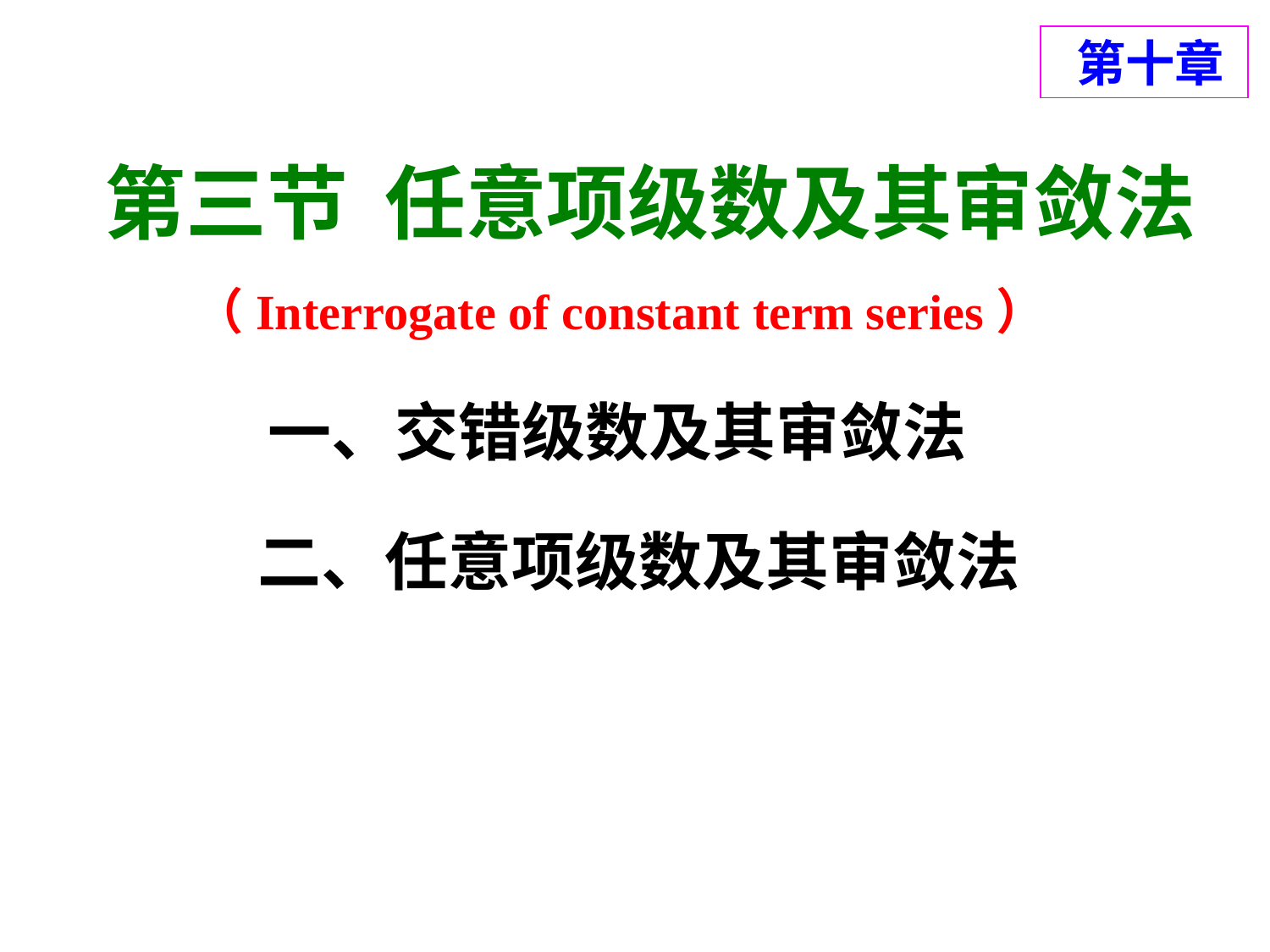

第十章
# 第三节  任意项级数及其审敛法
（Interrogate of constant term series）
一、交错级数及其审敛法
二、任意项级数及其审敛法